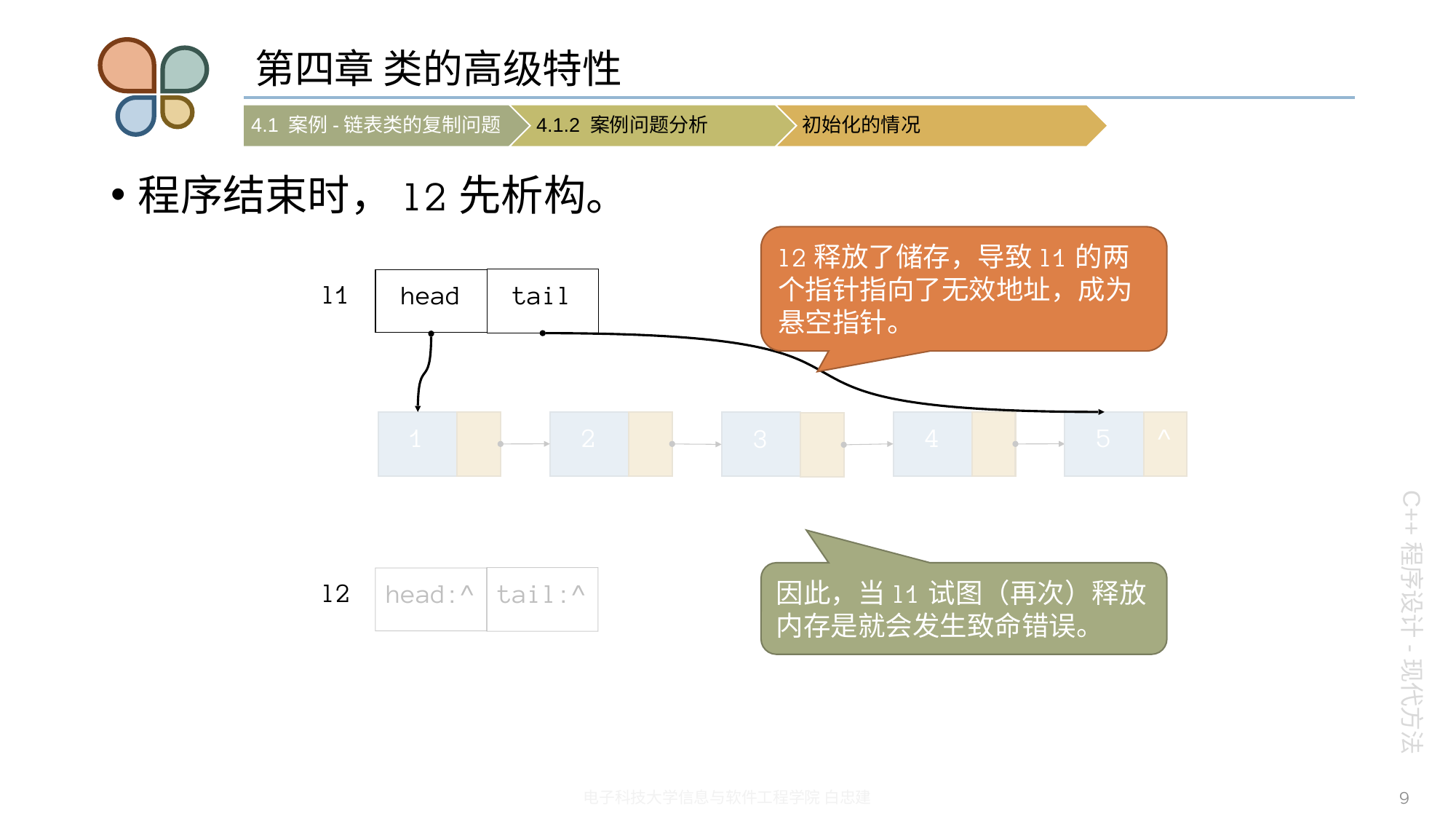

# 第四章 类的高级特性
4.1 案例-链表类的复制问题
4.1.2 案例问题分析
初始化的情况
程序结束时，l2先析构。
l2释放了储存，导致l1的两个指针指向了无效地址，成为悬空指针。
l1
tail
head

1

2

4

5
^
3

因此，当l1试图（再次）释放内存是就会发生致命错误。
l2
tail:^
head:^
9